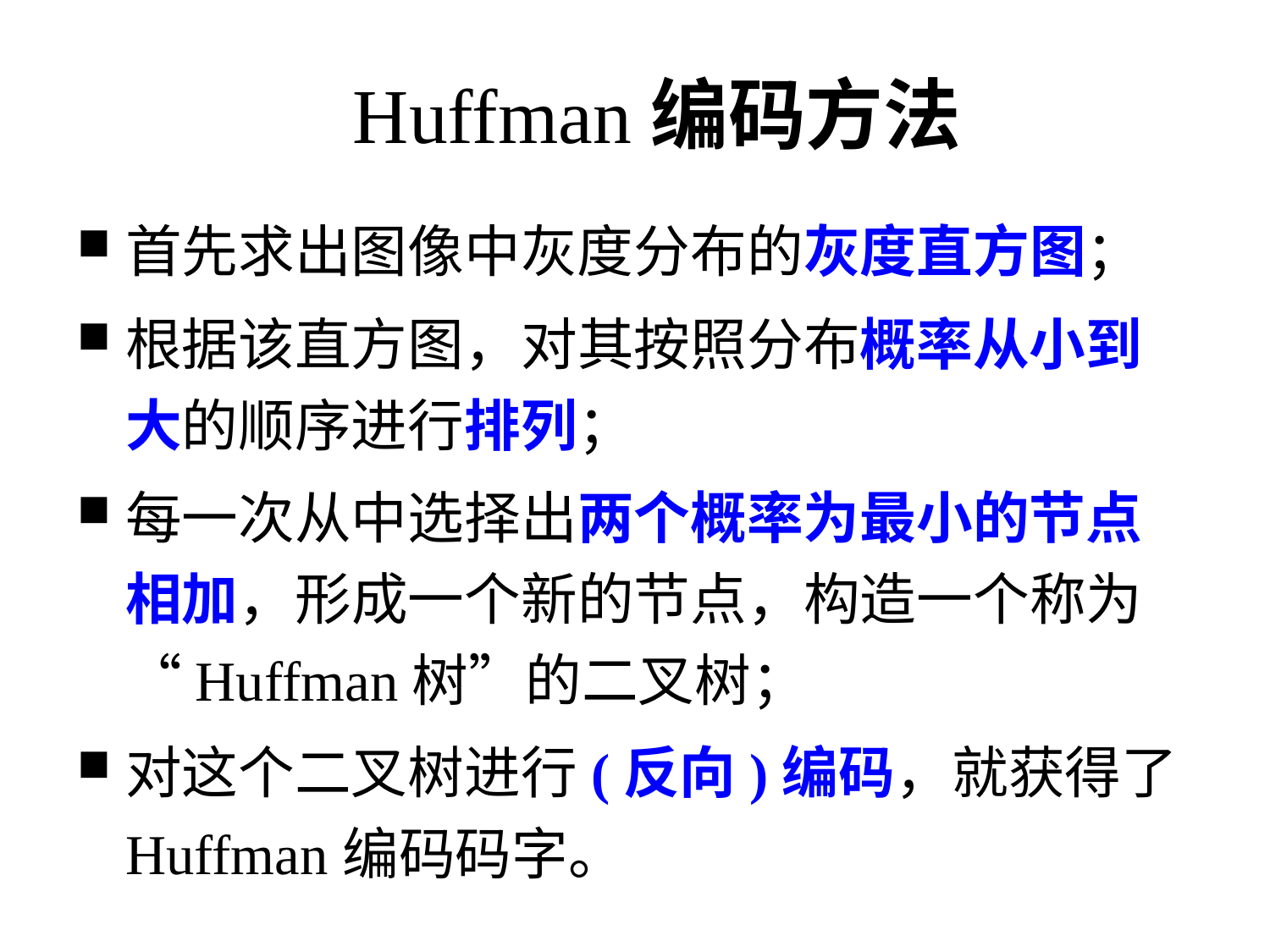

# Huffman编码方法
首先求出图像中灰度分布的灰度直方图；
根据该直方图，对其按照分布概率从小到大的顺序进行排列；
每一次从中选择出两个概率为最小的节点相加，形成一个新的节点，构造一个称为“Huffman树”的二叉树；
对这个二叉树进行(反向)编码，就获得了Huffman编码码字。